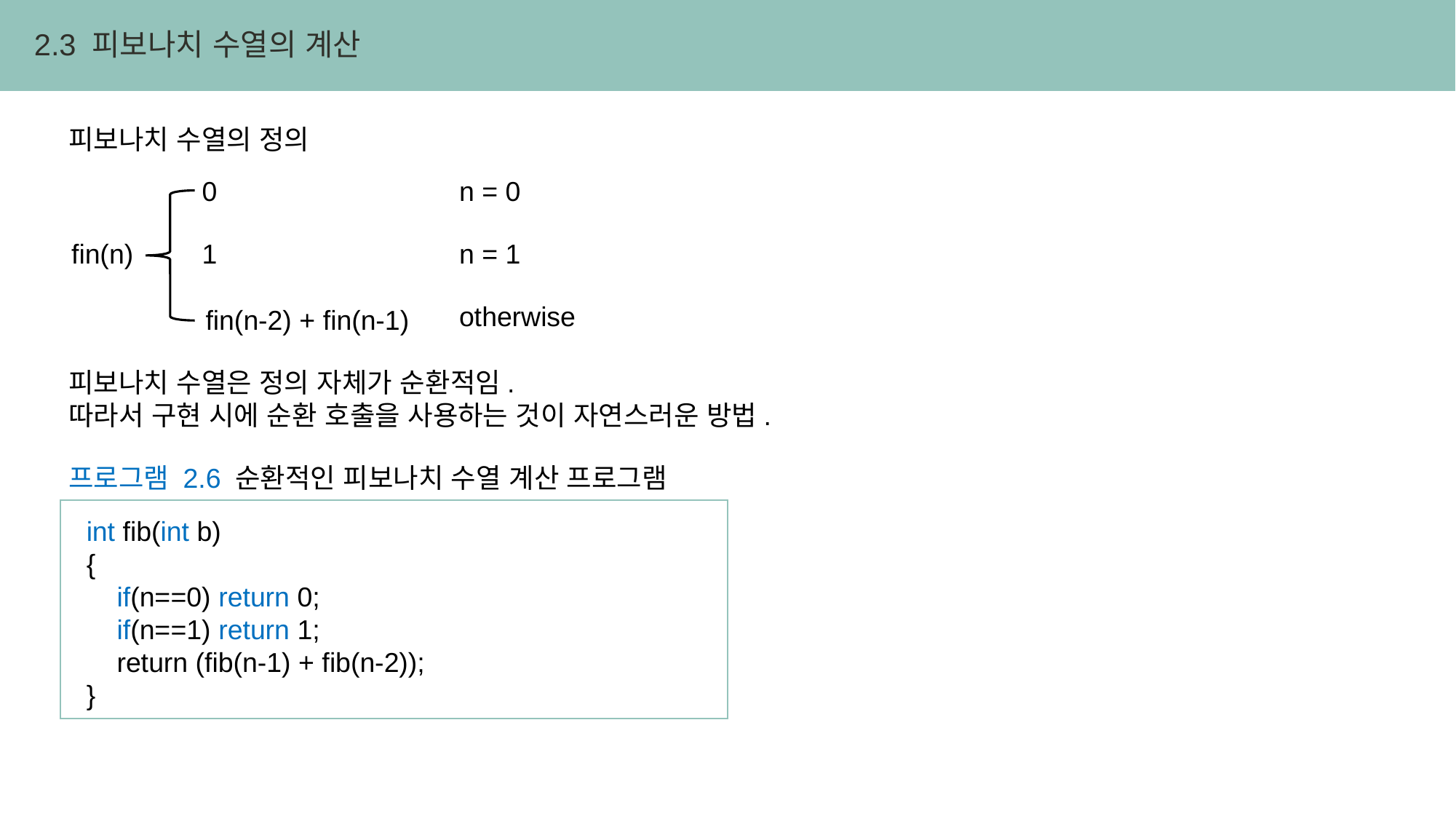

2.3 피보나치 수열의 계산
피보나치 수열의 정의
0
n = 0

fin(n)
n = 1
1
otherwise
fin(n-2) + fin(n-1)
피보나치 수열은 정의 자체가 순환적임.
따라서 구현 시에 순환 호출을 사용하는 것이 자연스러운 방법.
프로그램 2.6 순환적인 피보나치 수열 계산 프로그램

int fib(int b)
{
    if(n==0) return 0;
    if(n==1) return 1;
    return (fib(n-1) + fib(n-2));
}